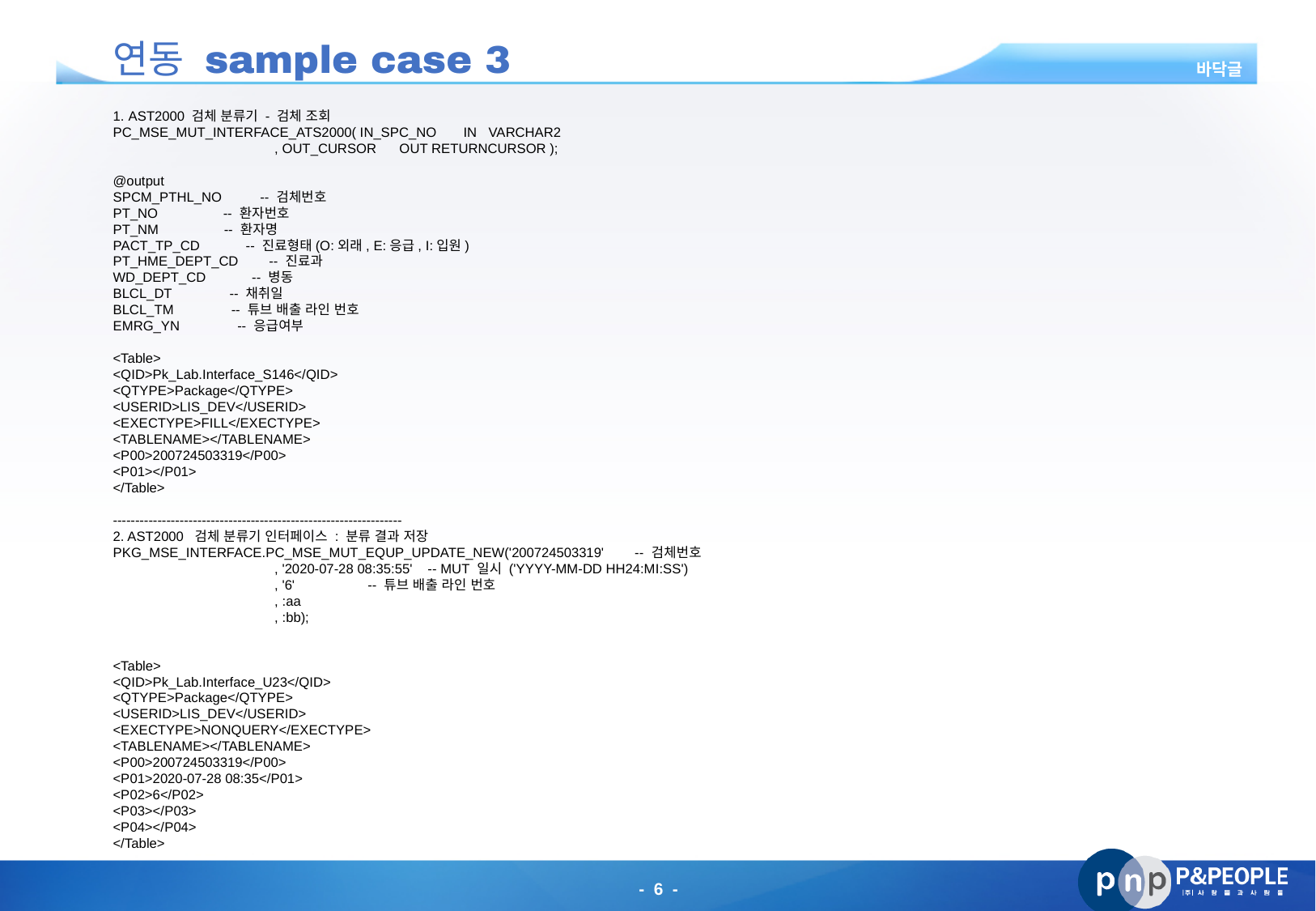

# 연동 sample case 3
바닥글
1. AST2000 검체 분류기 - 검체 조회
PC_MSE_MUT_INTERFACE_ATS2000( IN_SPC_NO       IN   VARCHAR2
                                          , OUT_CURSOR      OUT RETURNCURSOR );

@output
SPCM_PTHL_NO          -- 검체번호
PT_NO                 -- 환자번호
PT_NM                 -- 환자명
PACT_TP_CD            -- 진료형태(O:외래, E:응급, I:입원)
PT_HME_DEPT_CD        -- 진료과
WD_DEPT_CD            -- 병동
BLCL_DT               -- 채취일
BLCL_TM               -- 튜브 배출 라인 번호
EMRG_YN               -- 응급여부
​
<Table>
<QID>Pk_Lab.Interface_S146</QID>
<QTYPE>Package</QTYPE>
<USERID>LIS_DEV</USERID>
<EXECTYPE>FILL</EXECTYPE>
<TABLENAME></TABLENAME>
<P00>200724503319</P00>
<P01></P01>
</Table>
​
-----------------------------------------------------------------
2. AST2000  검체 분류기 인터페이스 : 분류 결과 저장
PKG_MSE_INTERFACE.PC_MSE_MUT_EQUP_UPDATE_NEW('200724503319'        -- 검체번호
                                          , '2020-07-28 08:35:55'    -- MUT 일시 ('YYYY-MM-DD HH24:MI:SS')
                                          , '6'                   -- 튜브 배출 라인 번호
                                          , :aa
                                          , :bb);
​
​
<Table>
<QID>Pk_Lab.Interface_U23</QID>
<QTYPE>Package</QTYPE>
<USERID>LIS_DEV</USERID>
<EXECTYPE>NONQUERY</EXECTYPE>
<TABLENAME></TABLENAME>
<P00>200724503319</P00>
<P01>2020-07-28 08:35</P01>
<P02>6</P02>
<P03></P03>
<P04></P04>
</Table>